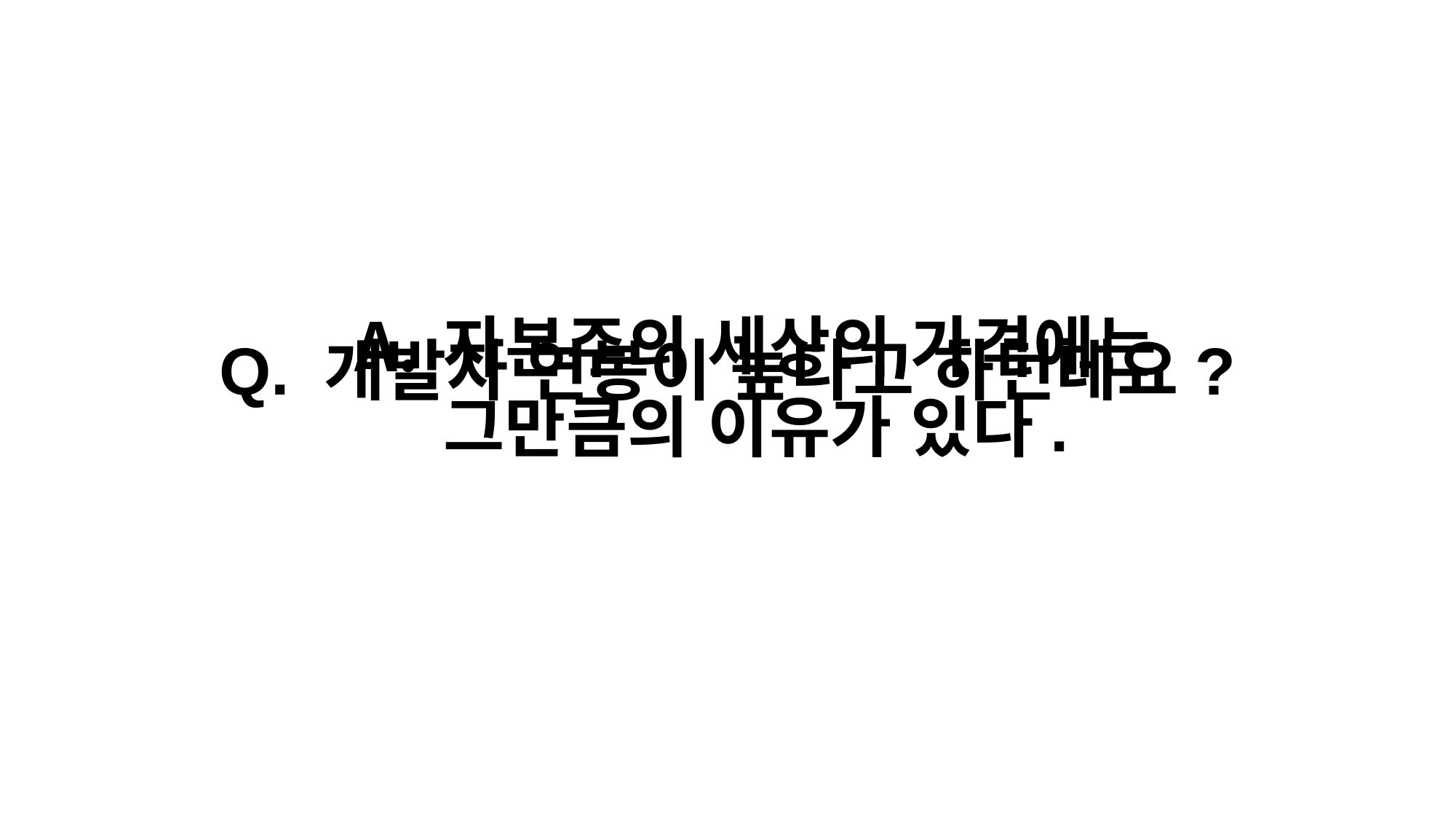

자본주의 세상의 가격에는
그만큼의 이유가 있다.
Q. 개발자 연봉이 높다고 하던데요?